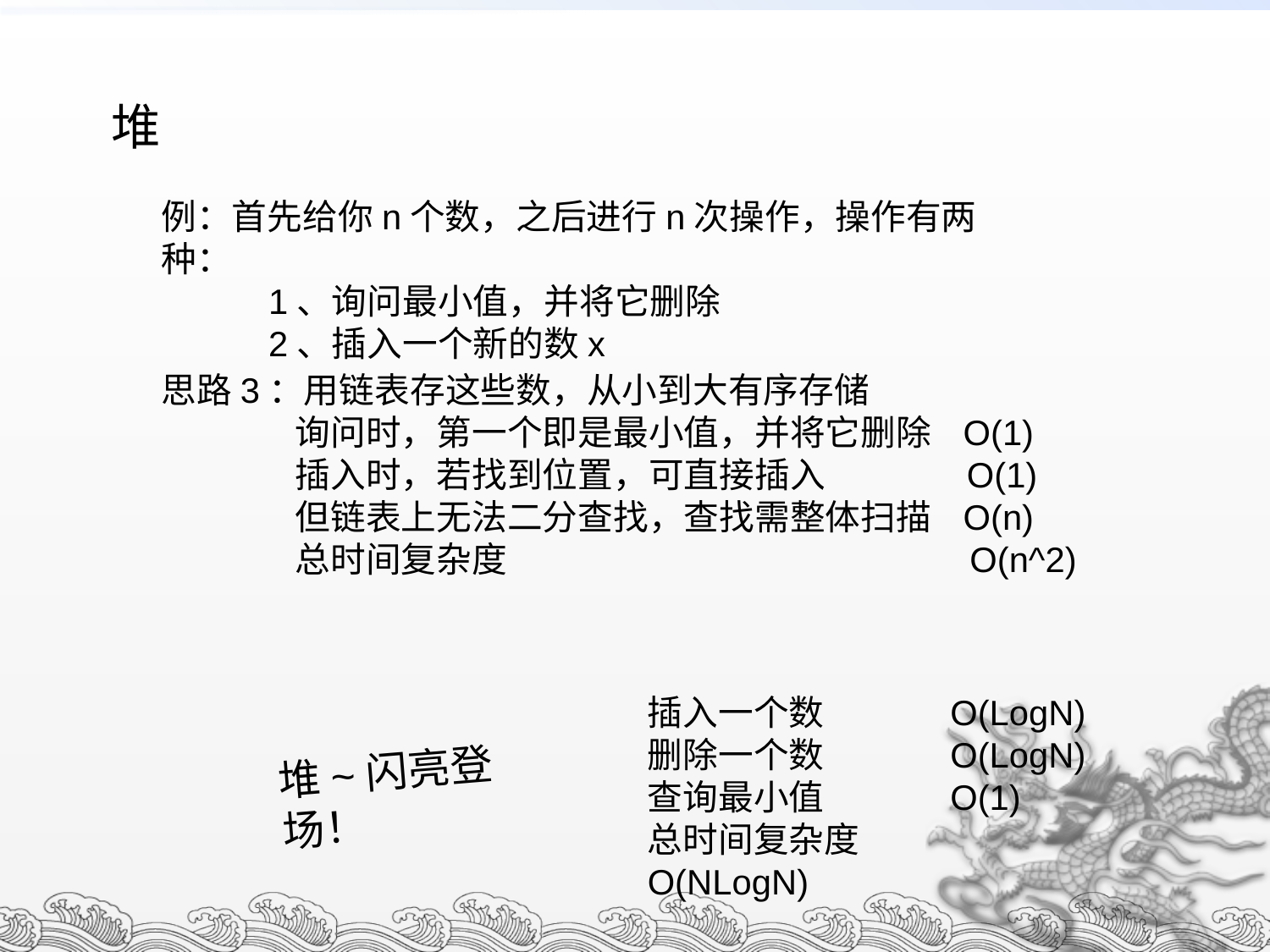

堆
例：首先给你n个数，之后进行n次操作，操作有两种：
           1、询问最小值，并将它删除
           2、插入一个新的数x
思路3：用链表存这些数，从小到大有序存储
                询问时，第一个即是最小值，并将它删除   O(1)
                插入时，若找到位置，可直接插入                 O(1)
                但链表上无法二分查找，查找需整体扫描   O(n)
                总时间复杂度                                                          O(n^2)
插入一个数               O(LogN)
删除一个数               O(LogN)
查询最小值               O(1)
总时间复杂度          O(NLogN)
堆~闪亮登场！